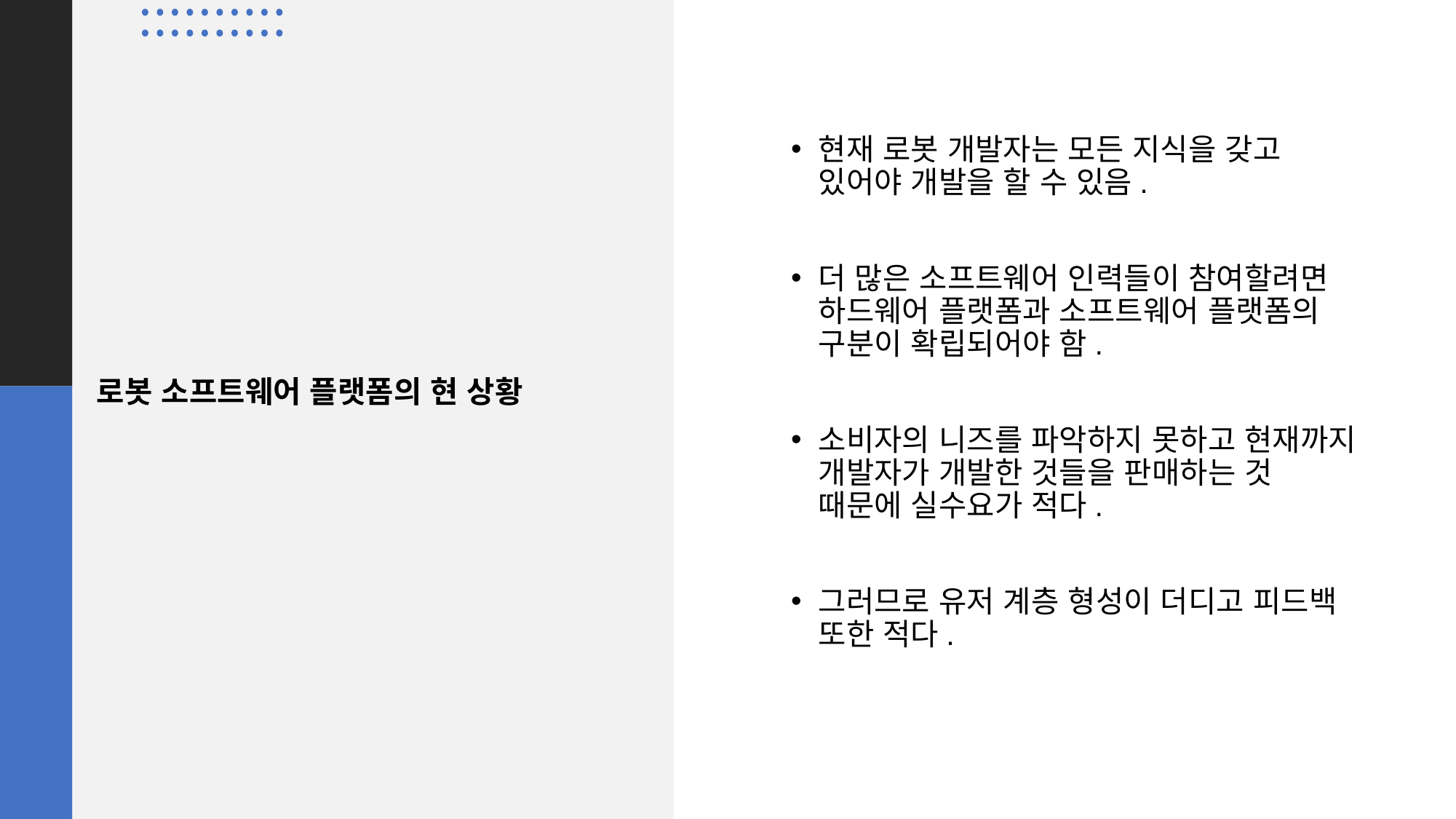

현재 로봇 개발자는 모든 지식을 갖고 있어야 개발을 할 수 있음.

더 많은 소프트웨어 인력들이 참여할려면 하드웨어 플랫폼과 소프트웨어 플랫폼의 구분이 확립되어야 함.

소비자의 니즈를 파악하지 못하고 현재까지 개발자가 개발한 것들을 판매하는 것 때문에 실수요가 적다.

그러므로 유저 계층 형성이 더디고 피드백 또한 적다.
로봇 소프트웨어 플랫폼의 현 상황